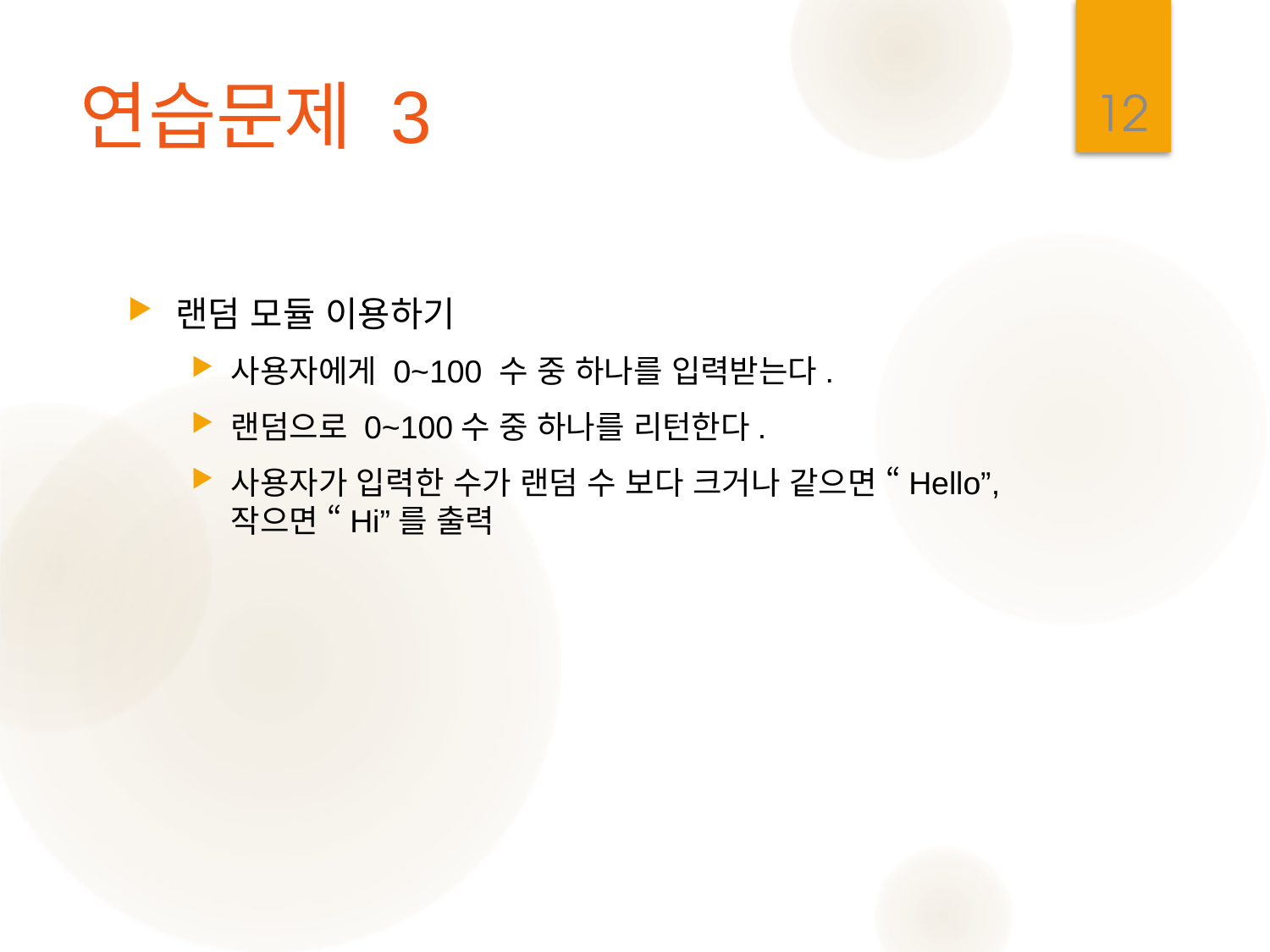

12
# 연습문제 3
랜덤 모듈 이용하기
사용자에게 0~100 수 중 하나를 입력받는다.
랜덤으로 0~100수 중 하나를 리턴한다.
사용자가 입력한 수가 랜덤 수 보다 크거나 같으면 “Hello”, 작으면 “Hi”를 출력